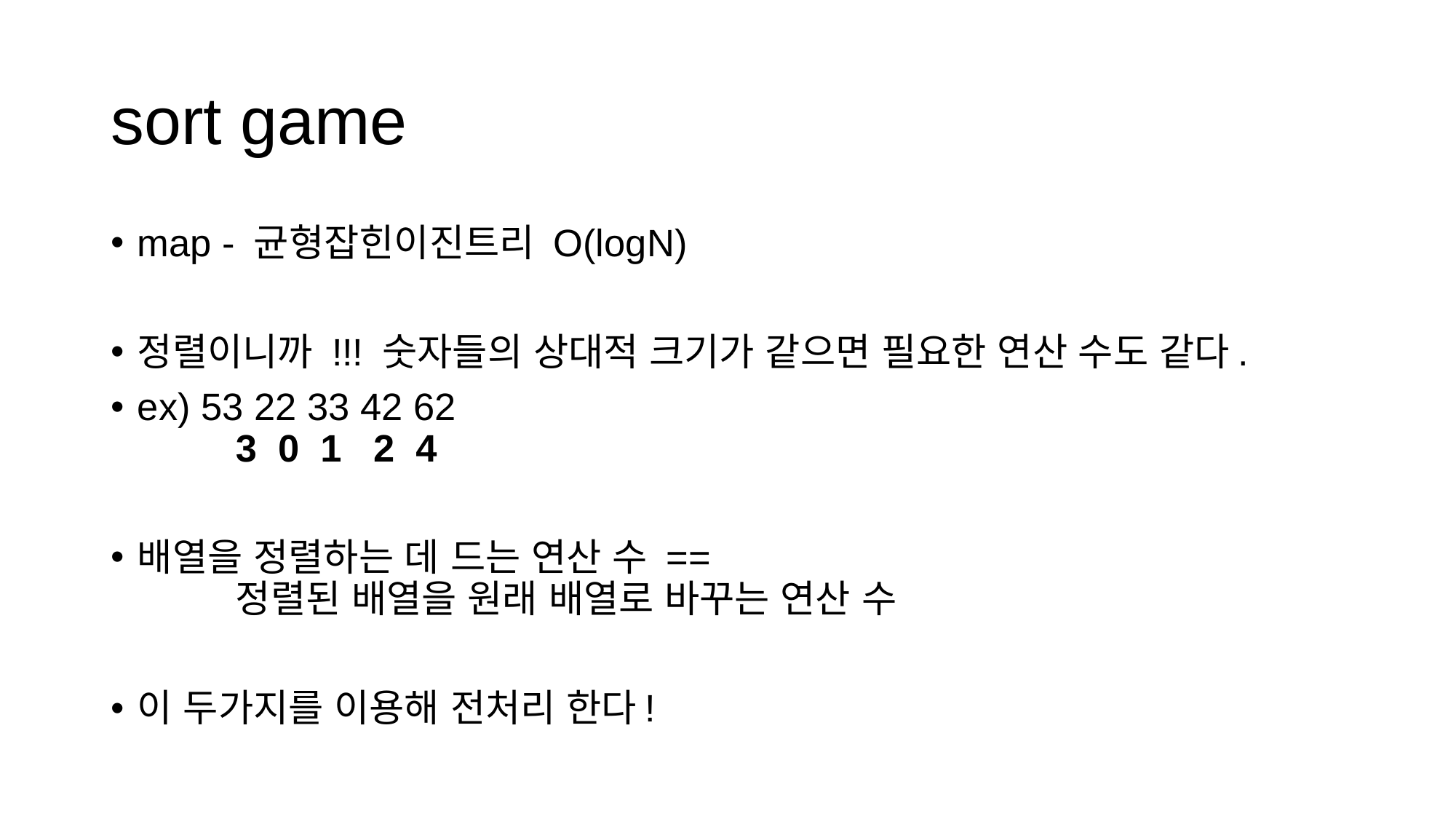

# sort game
map - 균형잡힌이진트리 O(logN)

정렬이니까 !!! 숫자들의 상대적 크기가 같으면 필요한 연산 수도 같다.
ex) 53 22 33 42 62
	3  0  1   2  4

배열을 정렬하는 데 드는 연산 수 ==
			정렬된 배열을 원래 배열로 바꾸는 연산 수

이 두가지를 이용해 전처리 한다!